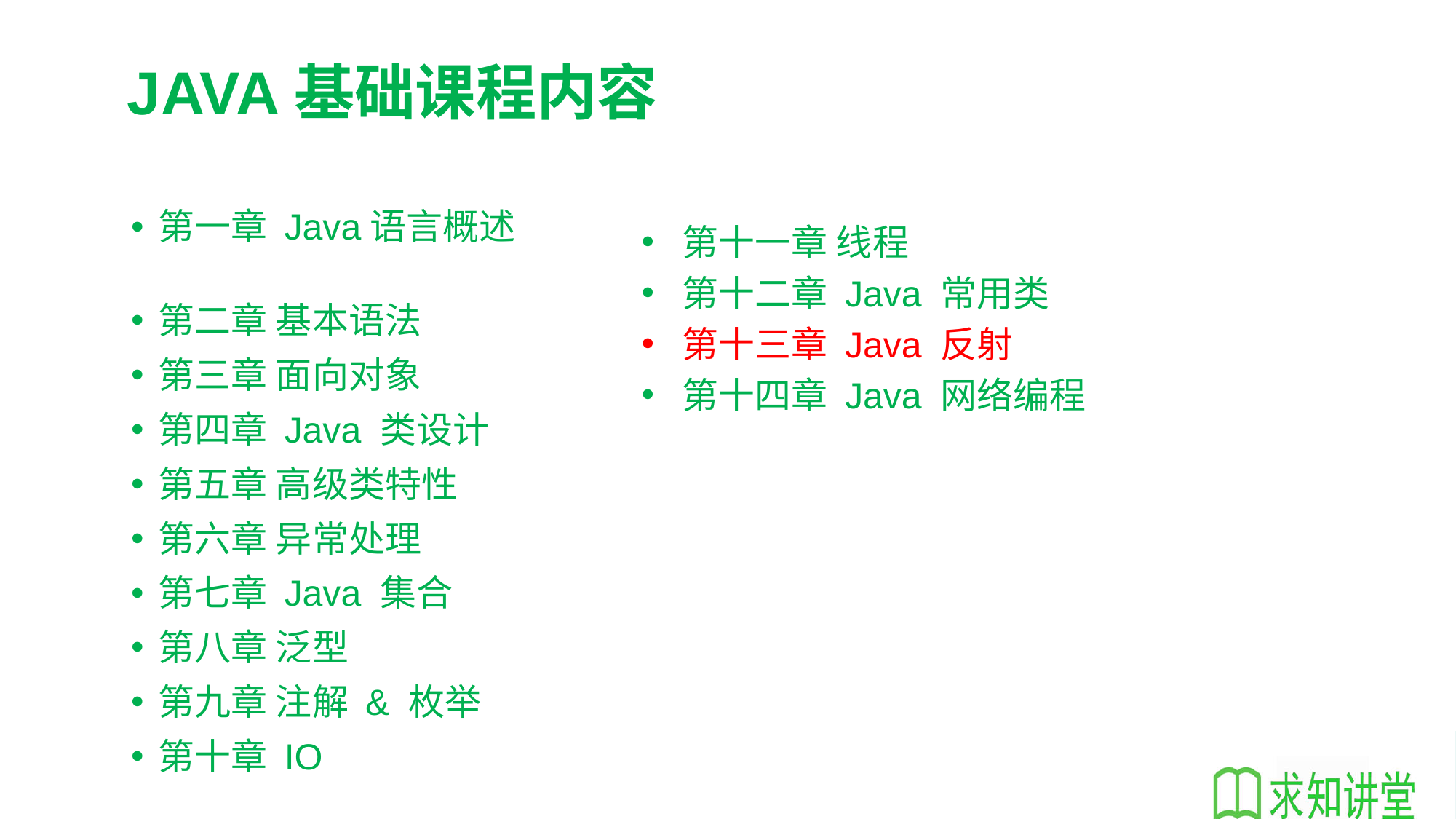

# JAVA基础课程内容
第一章 Java语言概述
第二章 基本语法
第三章 面向对象
第四章 Java 类设计
第五章 高级类特性
第六章 异常处理
第七章 Java 集合
第八章 泛型
第九章 注解 & 枚举
第十章 IO
第十一章 线程
第十二章 Java 常用类
第十三章 Java 反射
第十四章 Java 网络编程